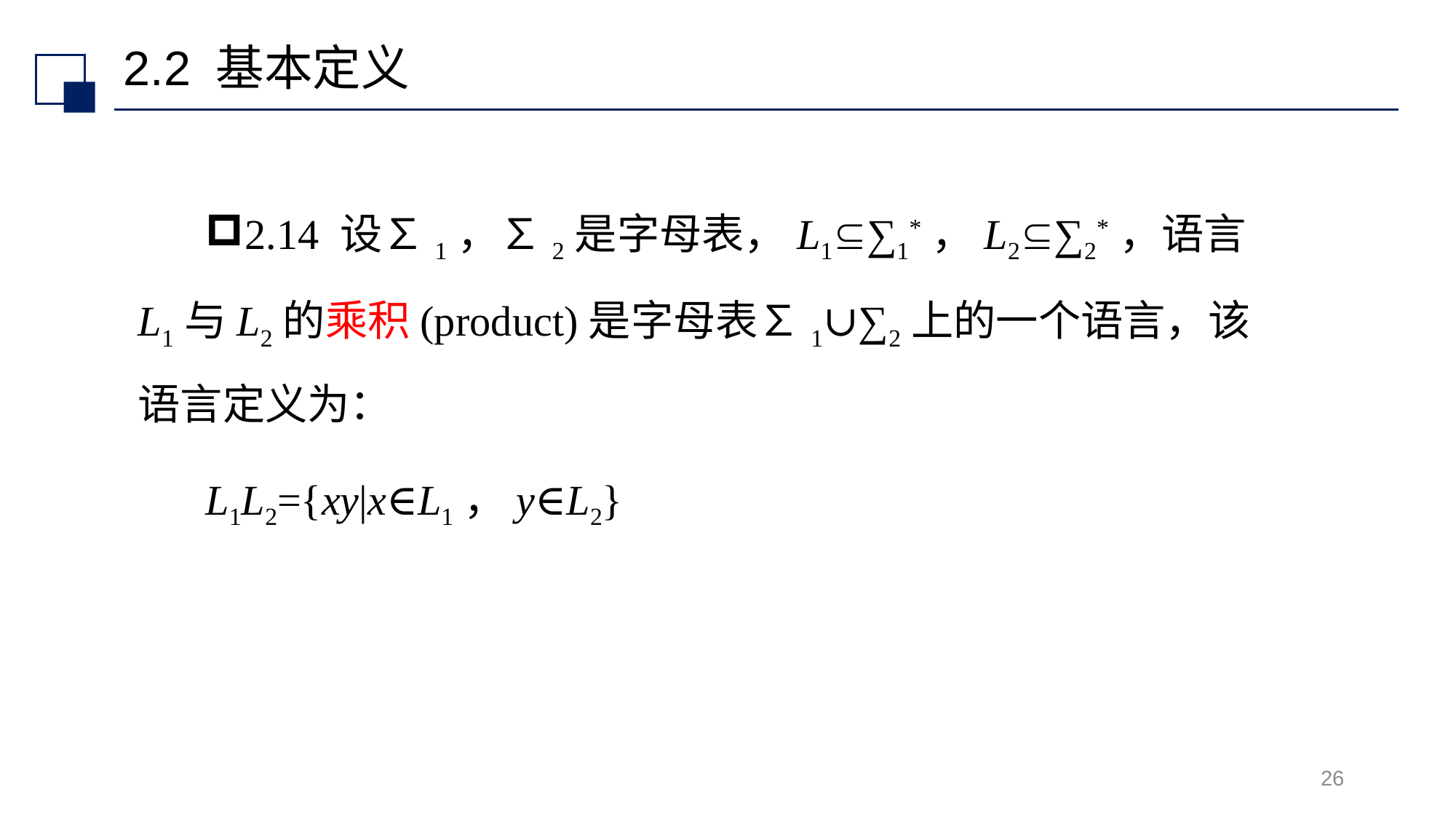

# 2.2 基本定义
2.14 设∑1，∑2是字母表，L1⊆∑1*，L2⊆∑2*，语言L1与L2的乘积(product)是字母表∑1∪∑2上的一个语言，该语言定义为：
L1L2={xy|x∈L1，y∈L2}
26